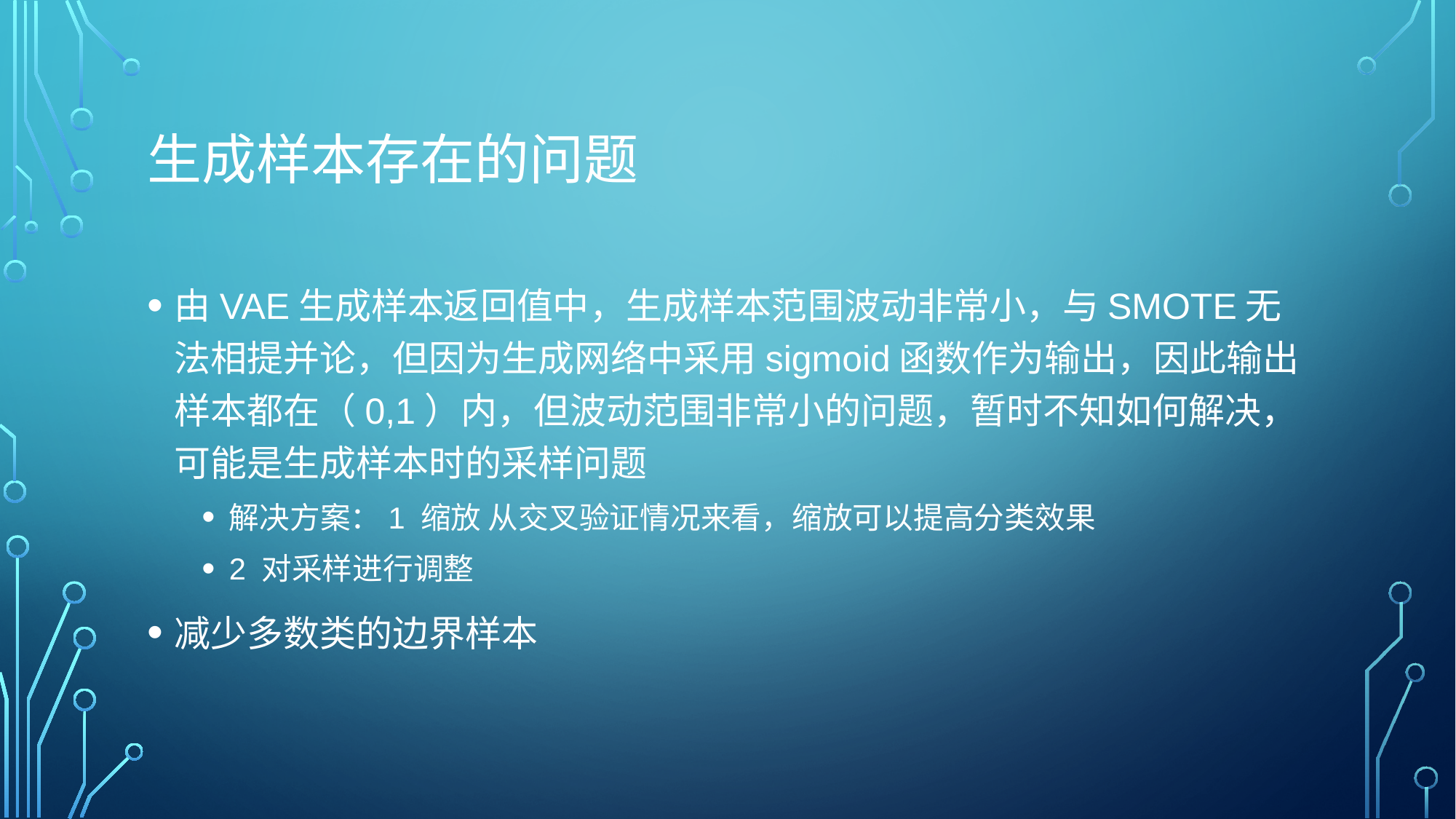

# 生成样本存在的问题
由VAE生成样本返回值中，生成样本范围波动非常小，与SMOTE无法相提并论，但因为生成网络中采用sigmoid函数作为输出，因此输出样本都在（0,1）内，但波动范围非常小的问题，暂时不知如何解决，可能是生成样本时的采样问题
解决方案：1 缩放 从交叉验证情况来看，缩放可以提高分类效果
2 对采样进行调整
减少多数类的边界样本